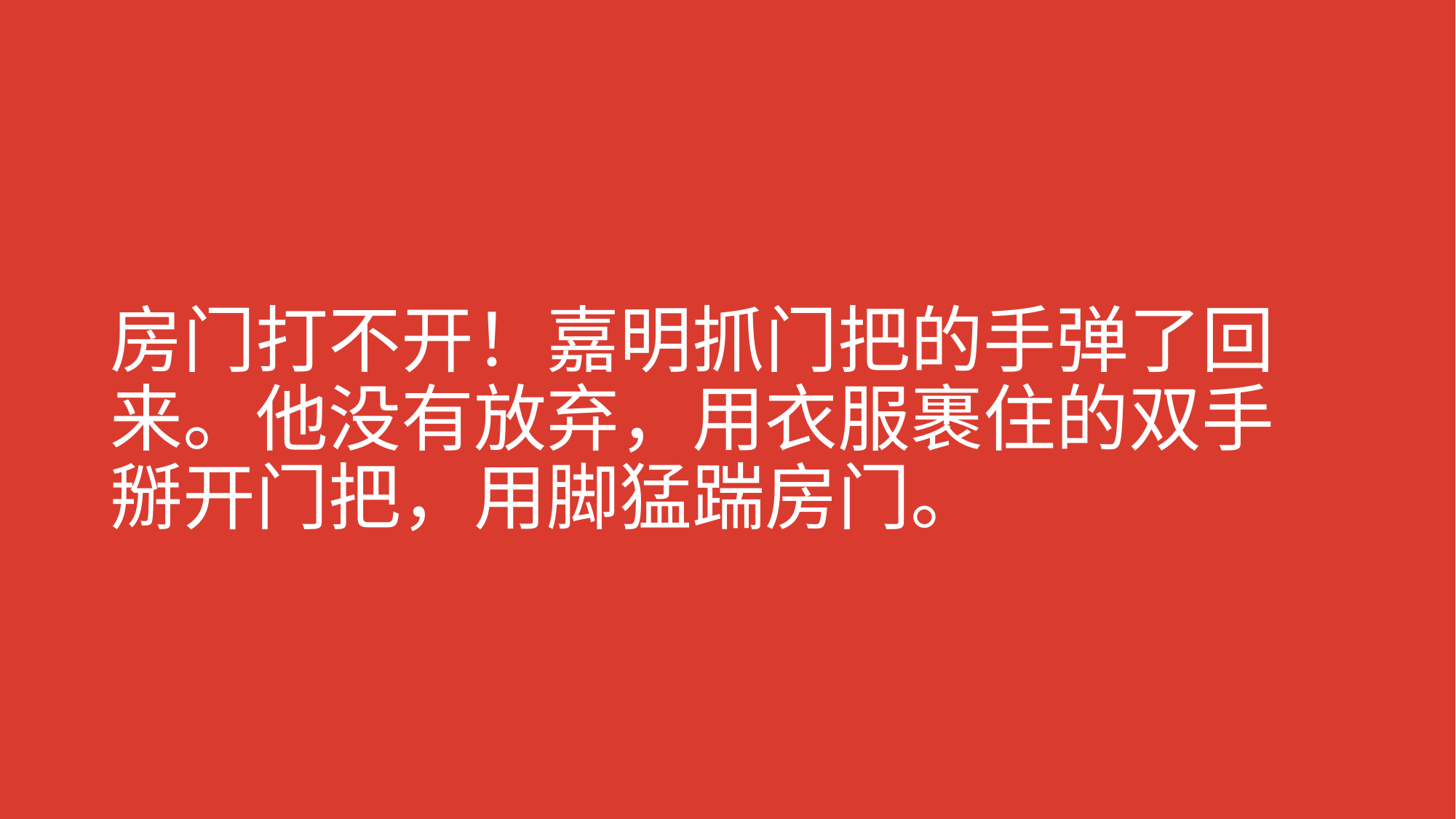

# 房门打不开！嘉明抓门把的手弹了回来。他没有放弃，用衣服裹住的双手掰开门把，用脚猛踹房门。